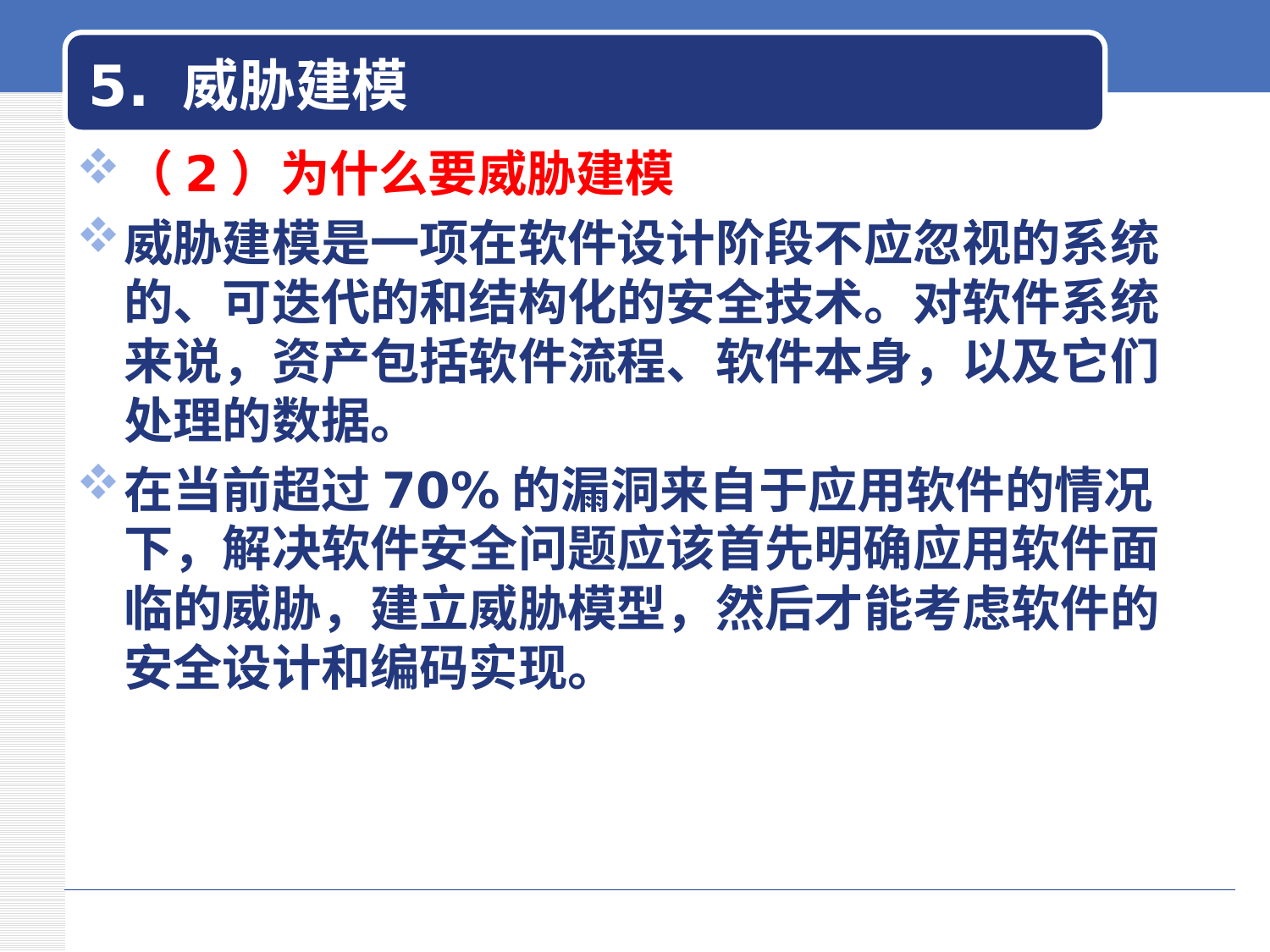

# 5. 威胁建模
（2）为什么要威胁建模
威胁建模是一项在软件设计阶段不应忽视的系统的、可迭代的和结构化的安全技术。对软件系统来说，资产包括软件流程、软件本身，以及它们处理的数据。
在当前超过70%的漏洞来自于应用软件的情况下，解决软件安全问题应该首先明确应用软件面临的威胁，建立威胁模型，然后才能考虑软件的安全设计和编码实现。